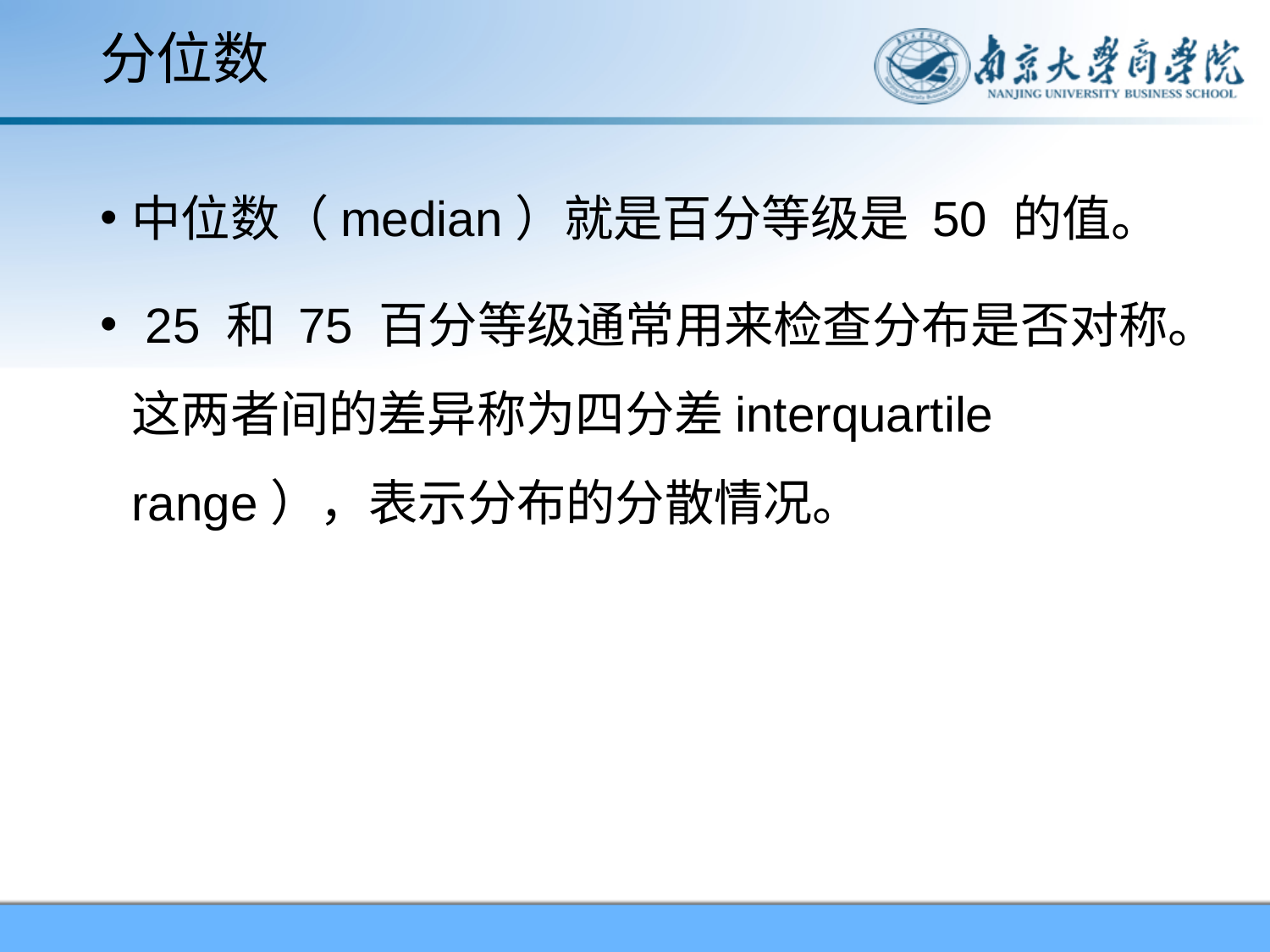

# 分位数
中位数（median）就是百分等级是 50 的值。
 25 和 75 百分等级通常用来检查分布是否对称。这两者间的差异称为四分差interquartile  range），表示分布的分散情况。